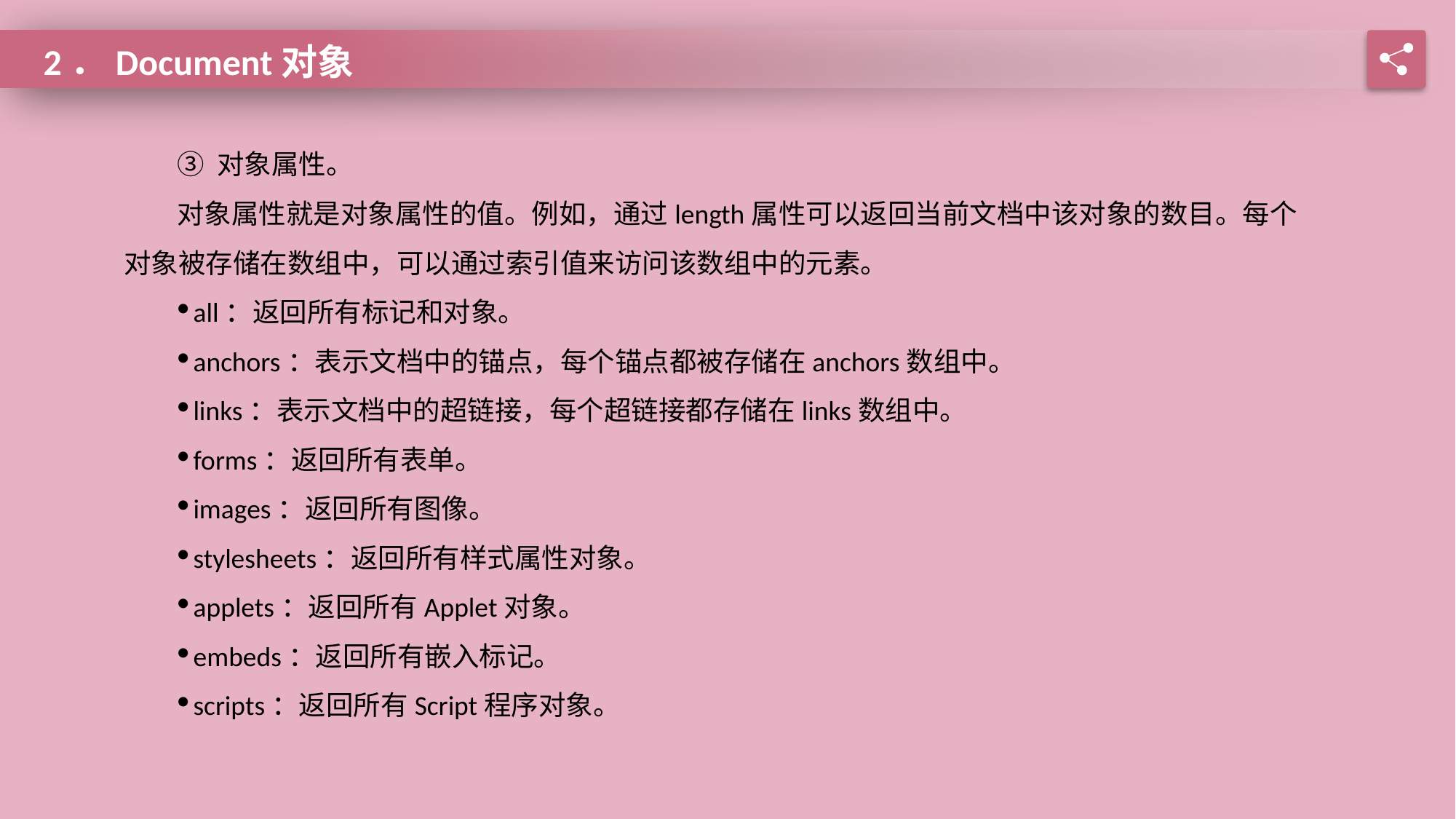

2．Document对象
③ 对象属性。
对象属性就是对象属性的值。例如，通过length属性可以返回当前文档中该对象的数目。每个对象被存储在数组中，可以通过索引值来访问该数组中的元素。
all：返回所有标记和对象。
anchors：表示文档中的锚点，每个锚点都被存储在anchors数组中。
links：表示文档中的超链接，每个超链接都存储在links数组中。
forms：返回所有表单。
images：返回所有图像。
stylesheets：返回所有样式属性对象。
applets：返回所有Applet对象。
embeds：返回所有嵌入标记。
scripts：返回所有Script程序对象。